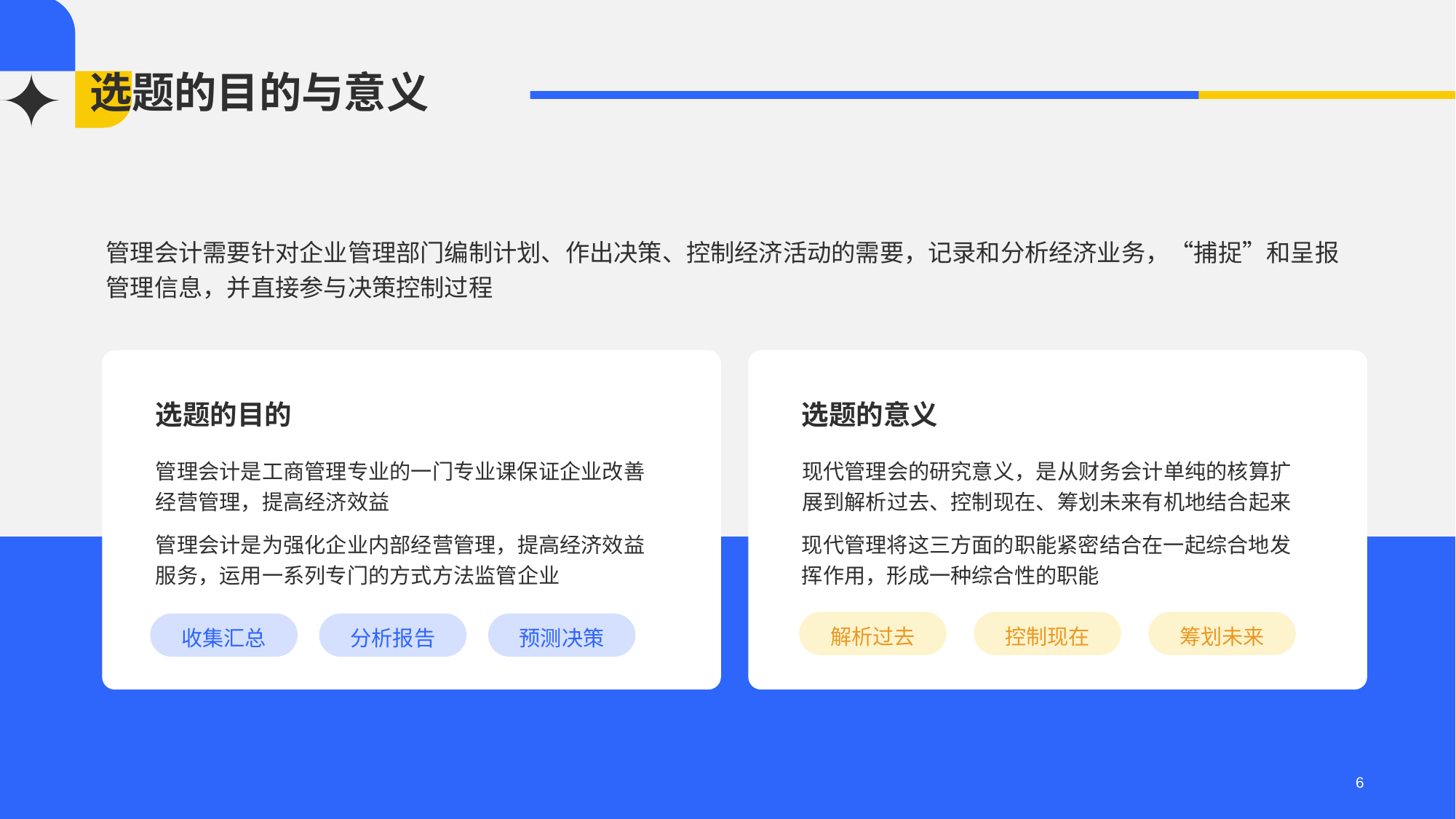

# 选题的目的与意义
管理会计需要针对企业管理部门编制计划、作出决策、控制经济活动的需要，记录和分析经济业务，“捕捉”和呈报管理信息，并直接参与决策控制过程

选题的目的
管理会计是工商管理专业的一门专业课保证企业改善经营管理，提高经济效益
管理会计是为强化企业内部经营管理，提高经济效益服务，运用一系列专门的方式方法监管企业
收集汇总
分析报告
预测决策

选题的意义
现代管理会的研究意义，是从财务会计单纯的核算扩展到解析过去、控制现在、筹划未来有机地结合起来
现代管理将这三方面的职能紧密结合在一起综合地发挥作用，形成一种综合性的职能
解析过去
控制现在
筹划未来

6